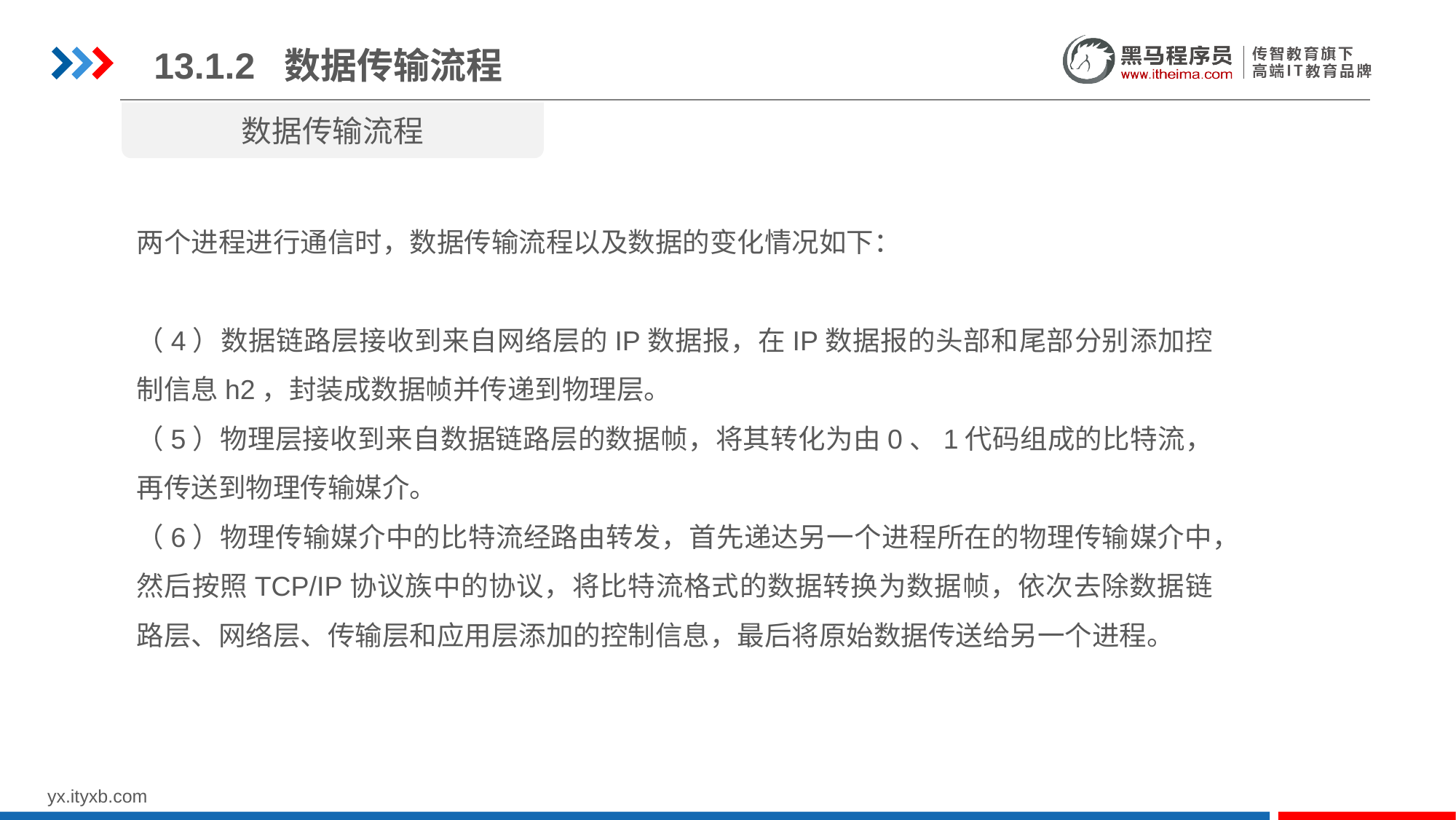

13.1.2  数据传输流程

数据传输流程
两个进程进行通信时，数据传输流程以及数据的变化情况如下：

（4）数据链路层接收到来自网络层的IP数据报，在IP数据报的头部和尾部分别添加控制信息h2，封装成数据帧并传递到物理层。
（5）物理层接收到来自数据链路层的数据帧，将其转化为由0、1代码组成的比特流，再传送到物理传输媒介。
（6）物理传输媒介中的比特流经路由转发，首先递达另一个进程所在的物理传输媒介中，然后按照TCP/IP协议族中的协议，将比特流格式的数据转换为数据帧，依次去除数据链路层、网络层、传输层和应用层添加的控制信息，最后将原始数据传送给另一个进程。